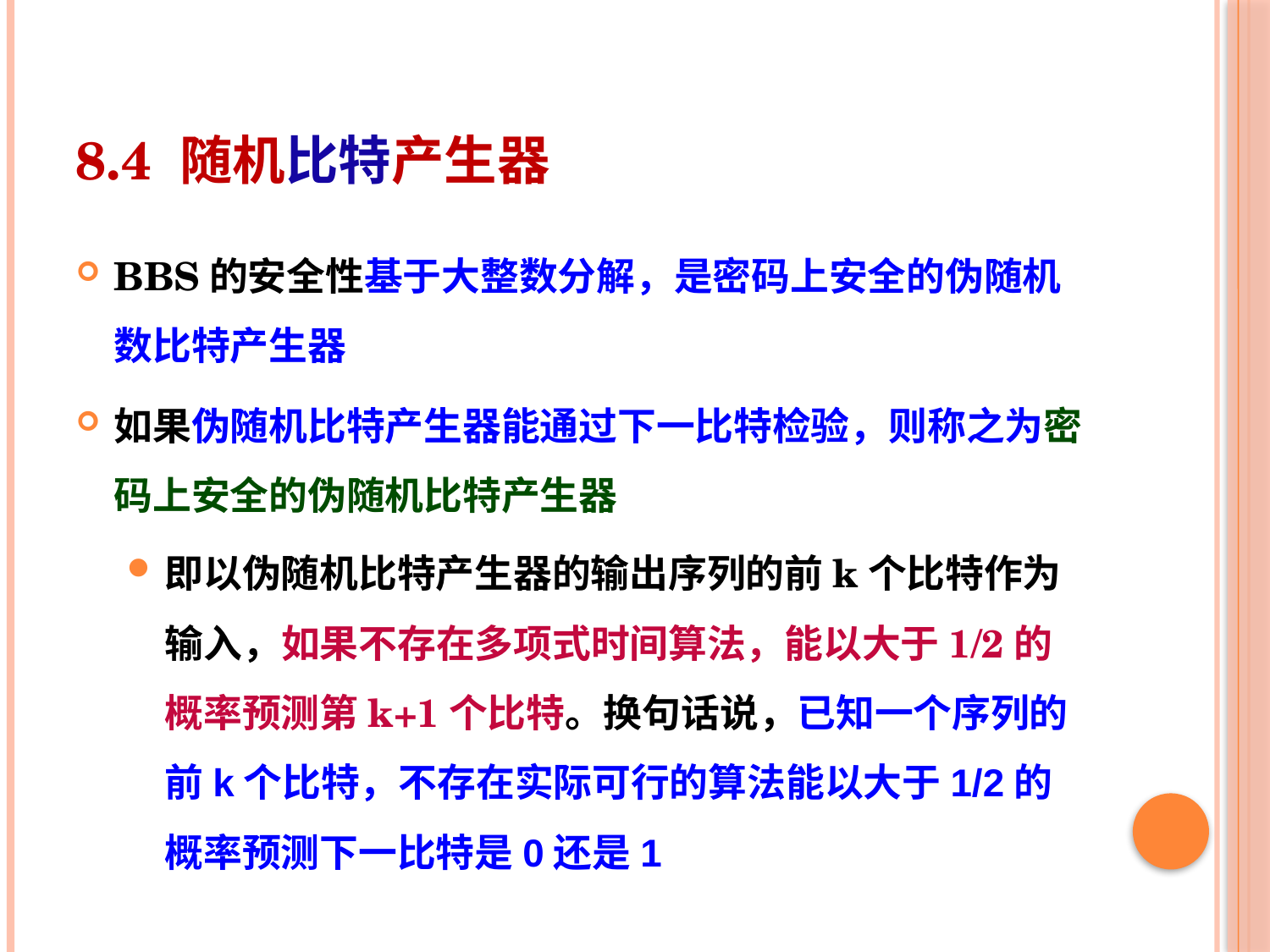

# 8.4 随机比特产生器
BBS的安全性基于大整数分解，是密码上安全的伪随机数比特产生器
如果伪随机比特产生器能通过下一比特检验，则称之为密码上安全的伪随机比特产生器
即以伪随机比特产生器的输出序列的前k个比特作为输入，如果不存在多项式时间算法，能以大于1/2的概率预测第k+1个比特。换句话说，已知一个序列的前k个比特，不存在实际可行的算法能以大于1/2的概率预测下一比特是0还是1